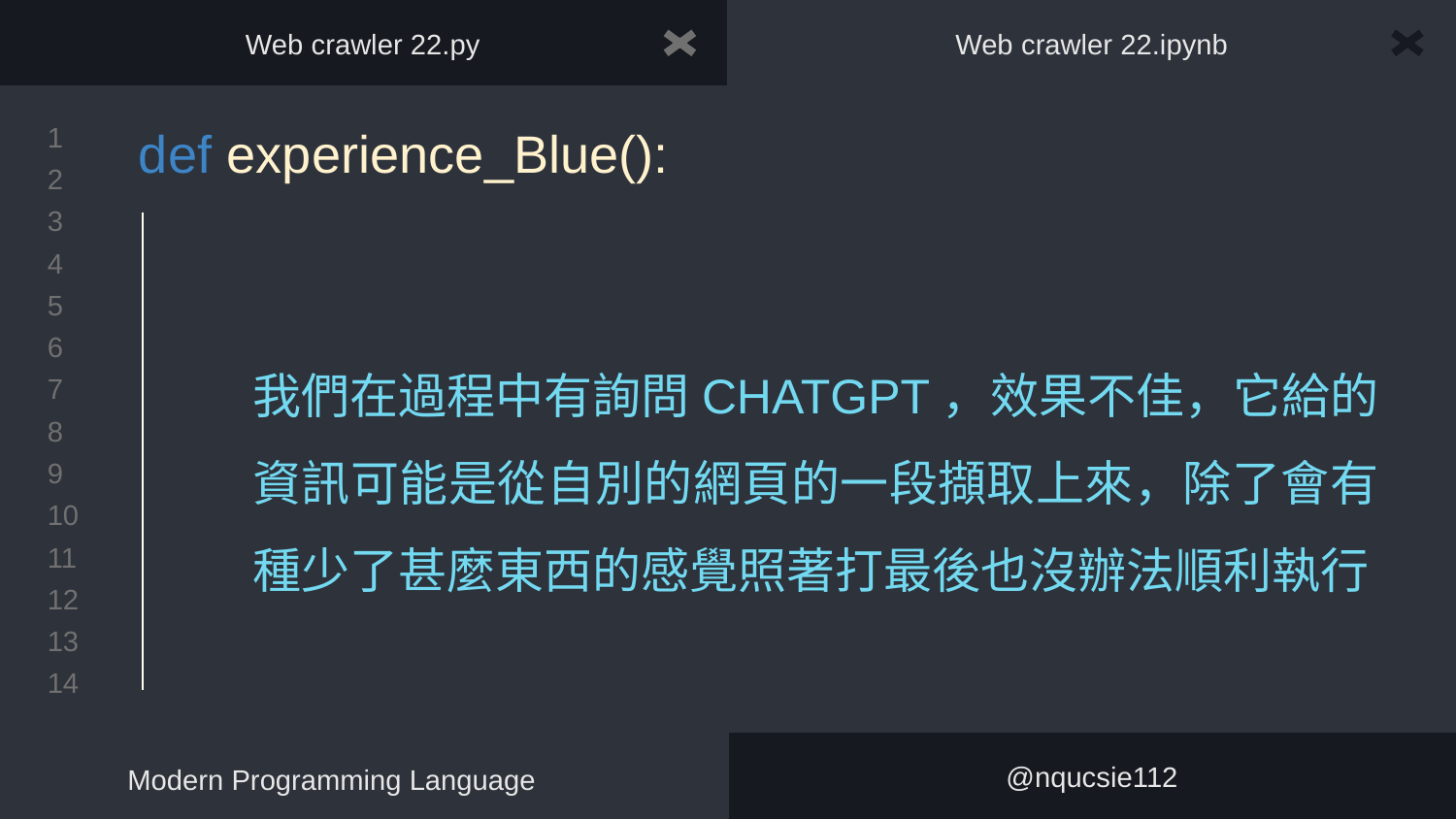

Web crawler 22.py
Web crawler 22.ipynb

# def experience_Blue():
我們在過程中有詢問CHATGPT，效果不佳，它給的資訊可能是從自別的網頁的一段擷取上來，除了會有種少了甚麼東西的感覺照著打最後也沒辦法順利執行

Modern Programming Language
@nqucsie112